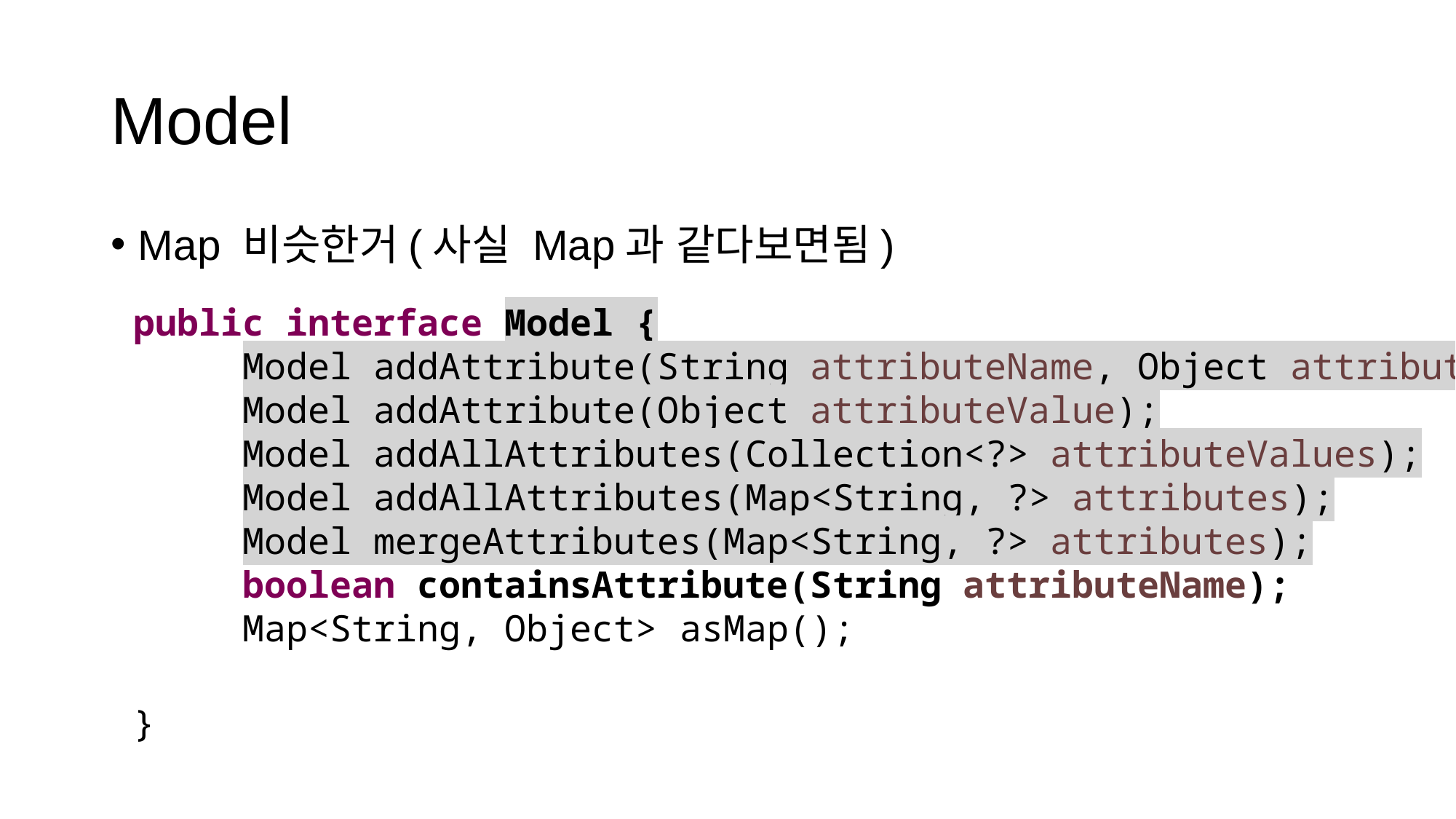

# Model
Map 비슷한거(사실 Map과 같다보면됨)
public interface Model {
	Model addAttribute(String attributeName, Object attributeValue);
	Model addAttribute(Object attributeValue);
	Model addAllAttributes(Collection<?> attributeValues);
	Model addAllAttributes(Map<String, ?> attributes);
	Model mergeAttributes(Map<String, ?> attributes);
	boolean containsAttribute(String attributeName);
	Map<String, Object> asMap();

}